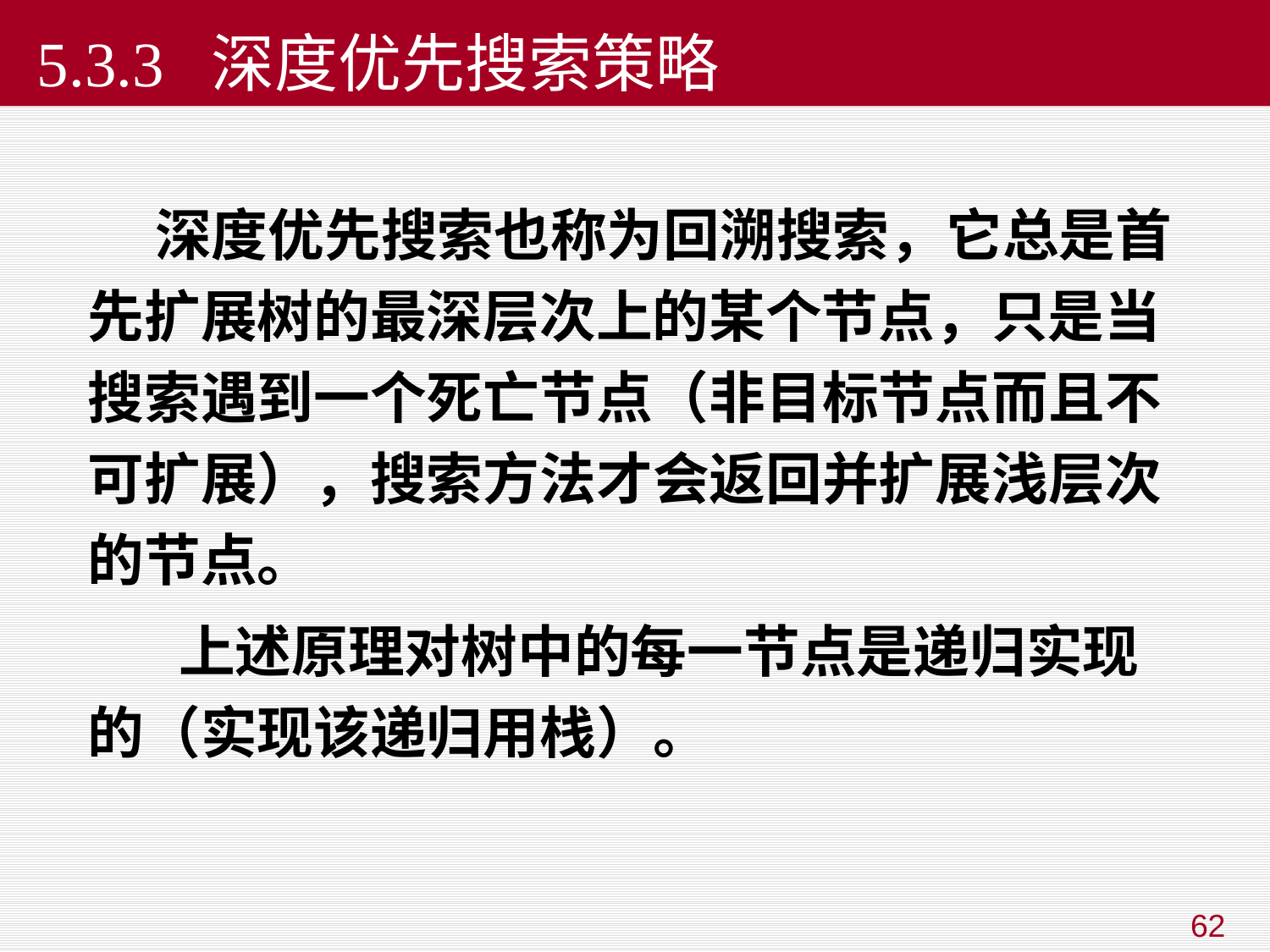

# 5.3.3  深度优先搜索策略

      深度优先搜索也称为回溯搜索，它总是首先扩展树的最深层次上的某个节点，只是当搜索遇到一个死亡节点（非目标节点而且不可扩展），搜索方法才会返回并扩展浅层次的节点。
      上述原理对树中的每一节点是递归实现的（实现该递归用栈）。
62